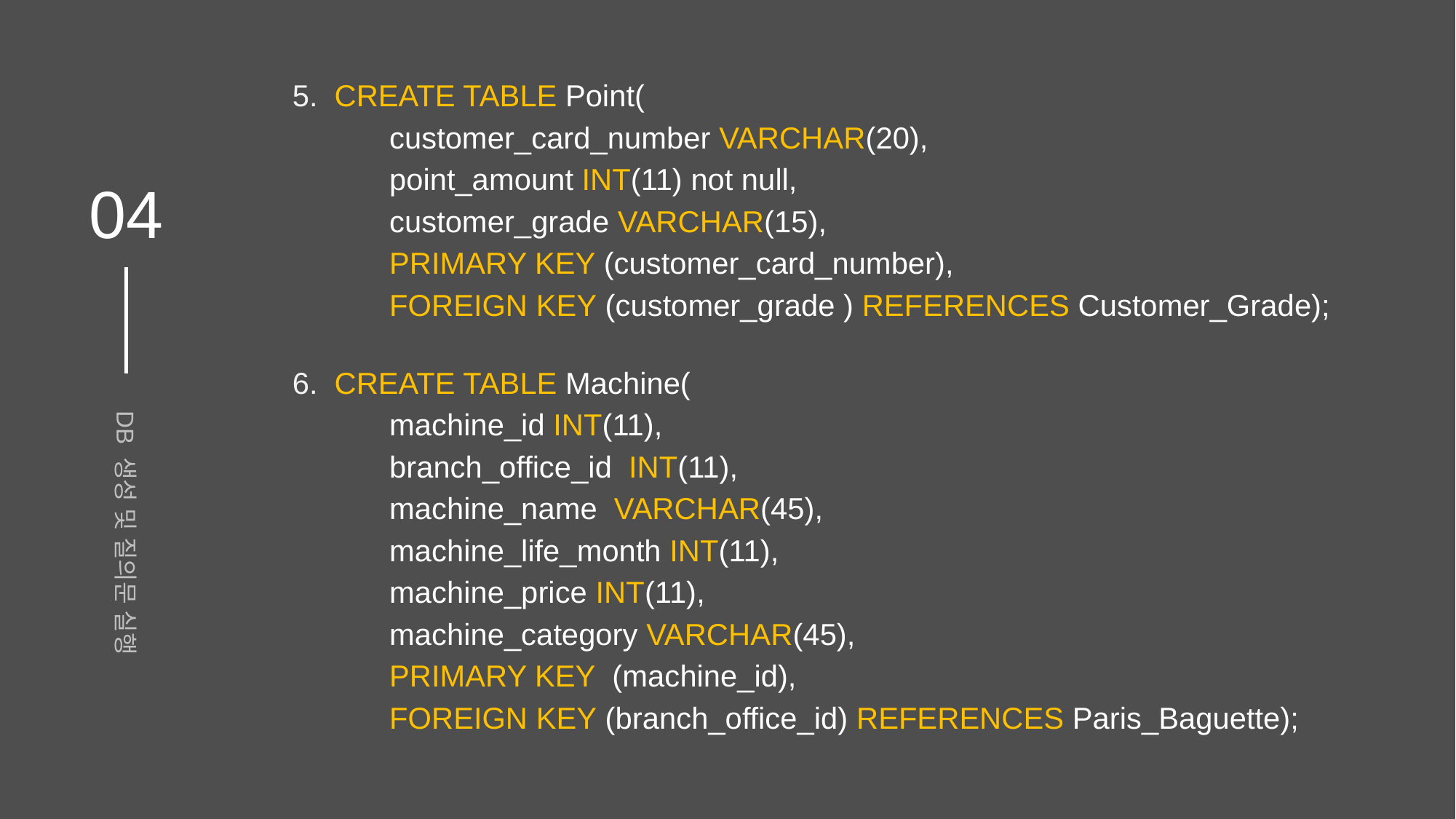

5.  CREATE TABLE Point(
customer_card_number VARCHAR(20),
point_amount INT(11) not null,
customer_grade VARCHAR(15),
PRIMARY KEY (customer_card_number),
FOREIGN KEY (customer_grade ) REFERENCES Customer_Grade);

04
6.  CREATE TABLE Machine(
machine_id INT(11),
branch_office_id  INT(11),
machine_name  VARCHAR(45),
machine_life_month INT(11),
machine_price INT(11),
machine_category VARCHAR(45),
PRIMARY KEY  (machine_id),
FOREIGN KEY (branch_office_id) REFERENCES Paris_Baguette);
DB 생성 및 질의문 실행